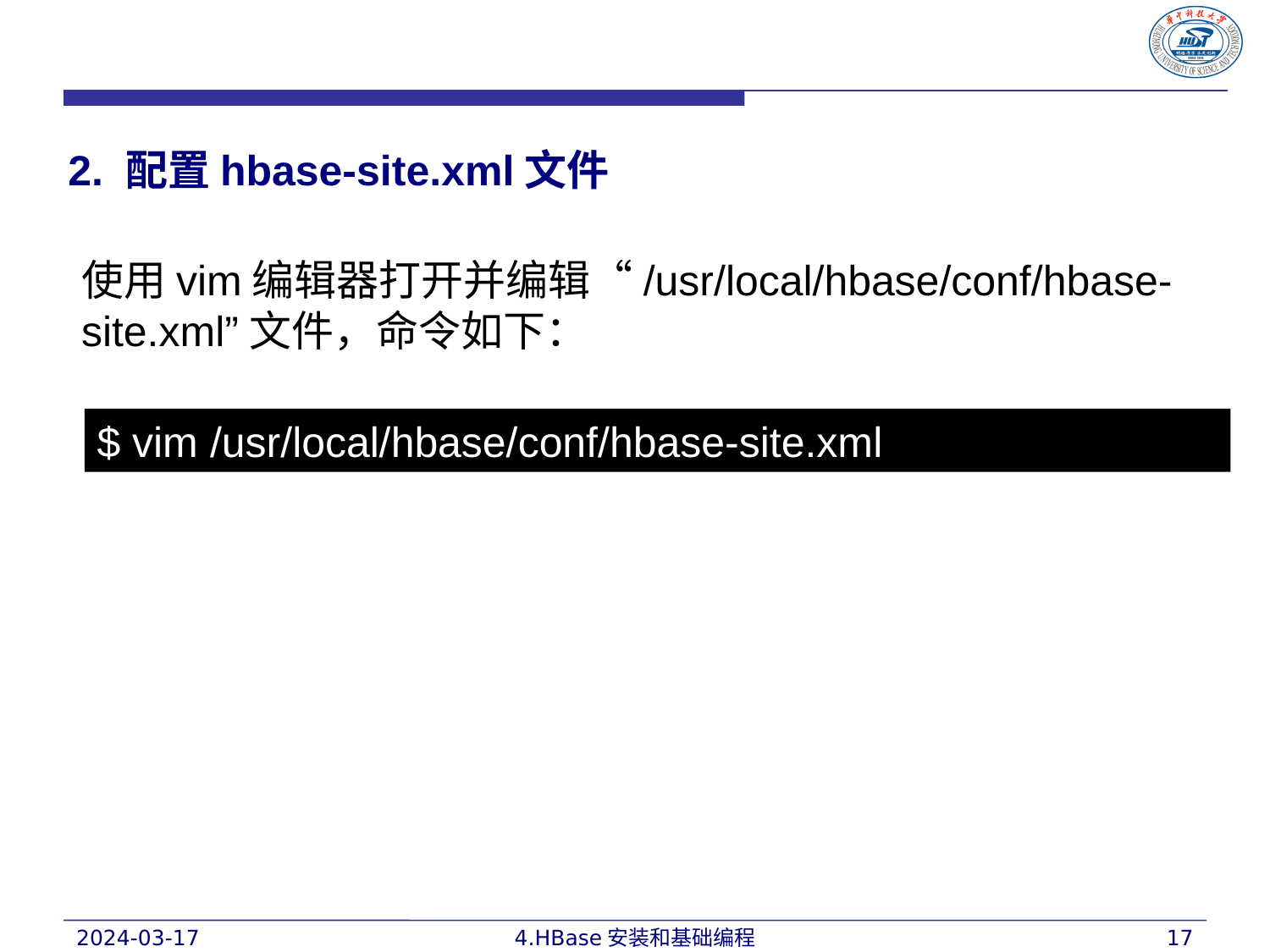

2. 配置hbase-site.xml文件
使用vim编辑器打开并编辑“/usr/local/hbase/conf/hbase-site.xml”文件，命令如下：
$ vim /usr/local/hbase/conf/hbase-site.xml
2024-03-17
4.HBase安装和基础编程
17